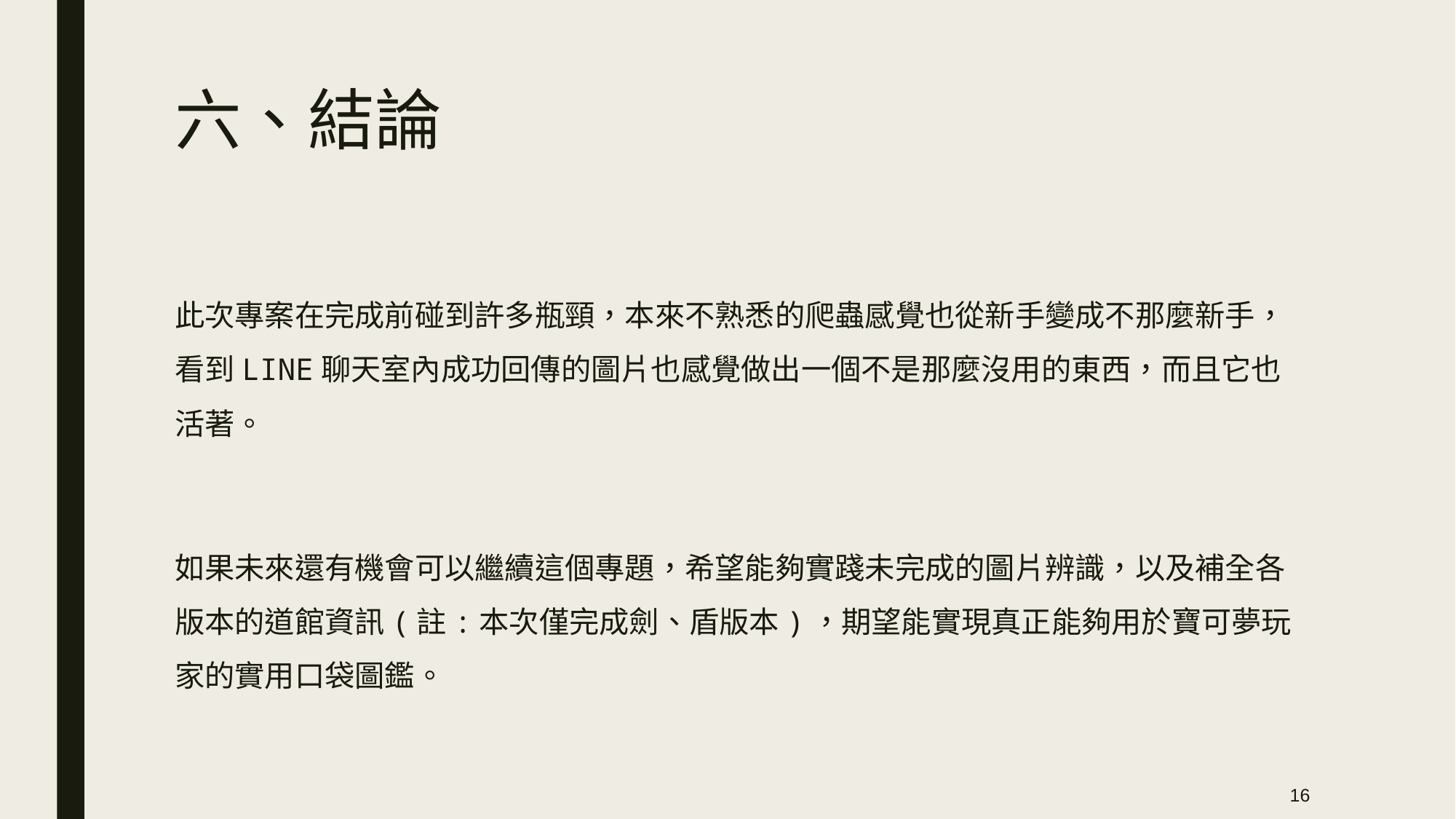

# 六、結論
此次專案在完成前碰到許多瓶頸，本來不熟悉的爬蟲感覺也從新手變成不那麼新手，看到LINE聊天室內成功回傳的圖片也感覺做出一個不是那麼沒用的東西，而且它也活著。

如果未來還有機會可以繼續這個專題，希望能夠實踐未完成的圖片辨識，以及補全各版本的道館資訊(註:本次僅完成劍、盾版本)，期望能實現真正能夠用於寶可夢玩家的實用口袋圖鑑。

16